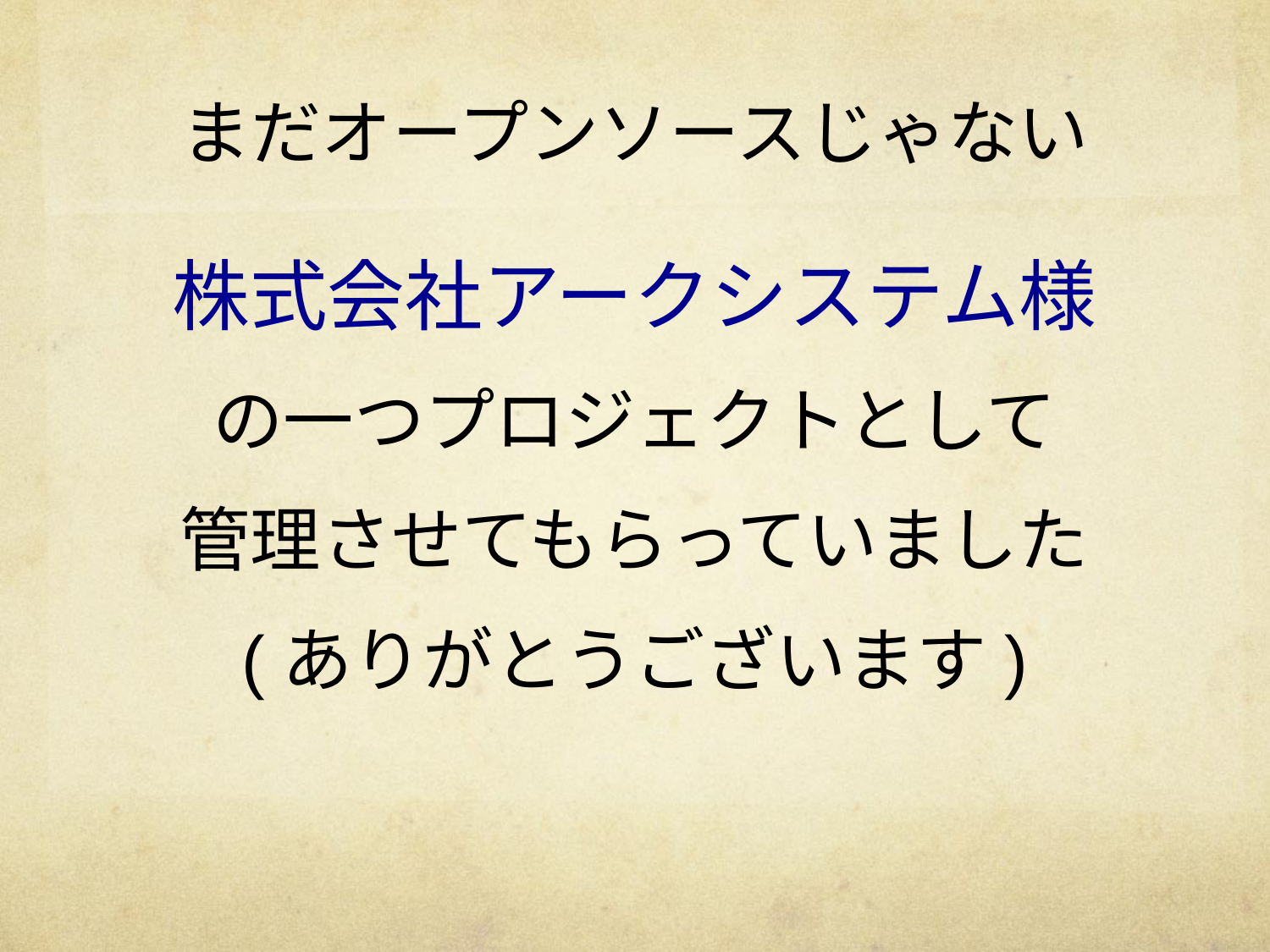

# まだオープンソースじゃない
株式会社アークシステム様
の一つプロジェクトとして
管理させてもらっていました
(ありがとうございます)